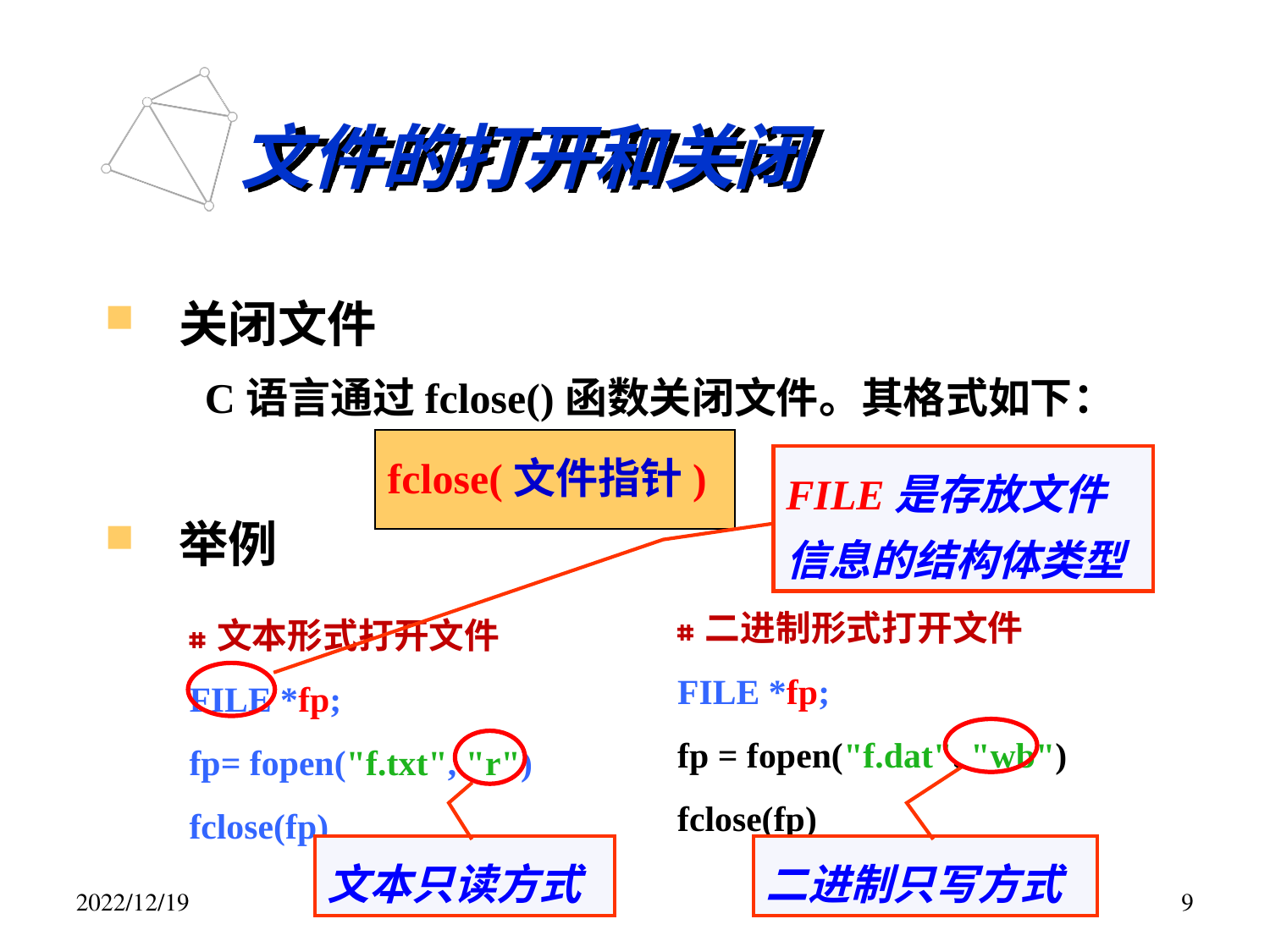

# 文件的打开和关闭
关闭文件
C语言通过fclose()函数关闭文件。其格式如下：

举例
fclose(文件指针)
FILE是存放文件信息的结构体类型
#二进制形式打开文件
FILE *fp;
fp = fopen("f.dat", "wb")
fclose(fp)
#文本形式打开文件
FILE *fp;
fp= fopen("f.txt", "r")
fclose(fp)

文本只读方式
二进制只写方式